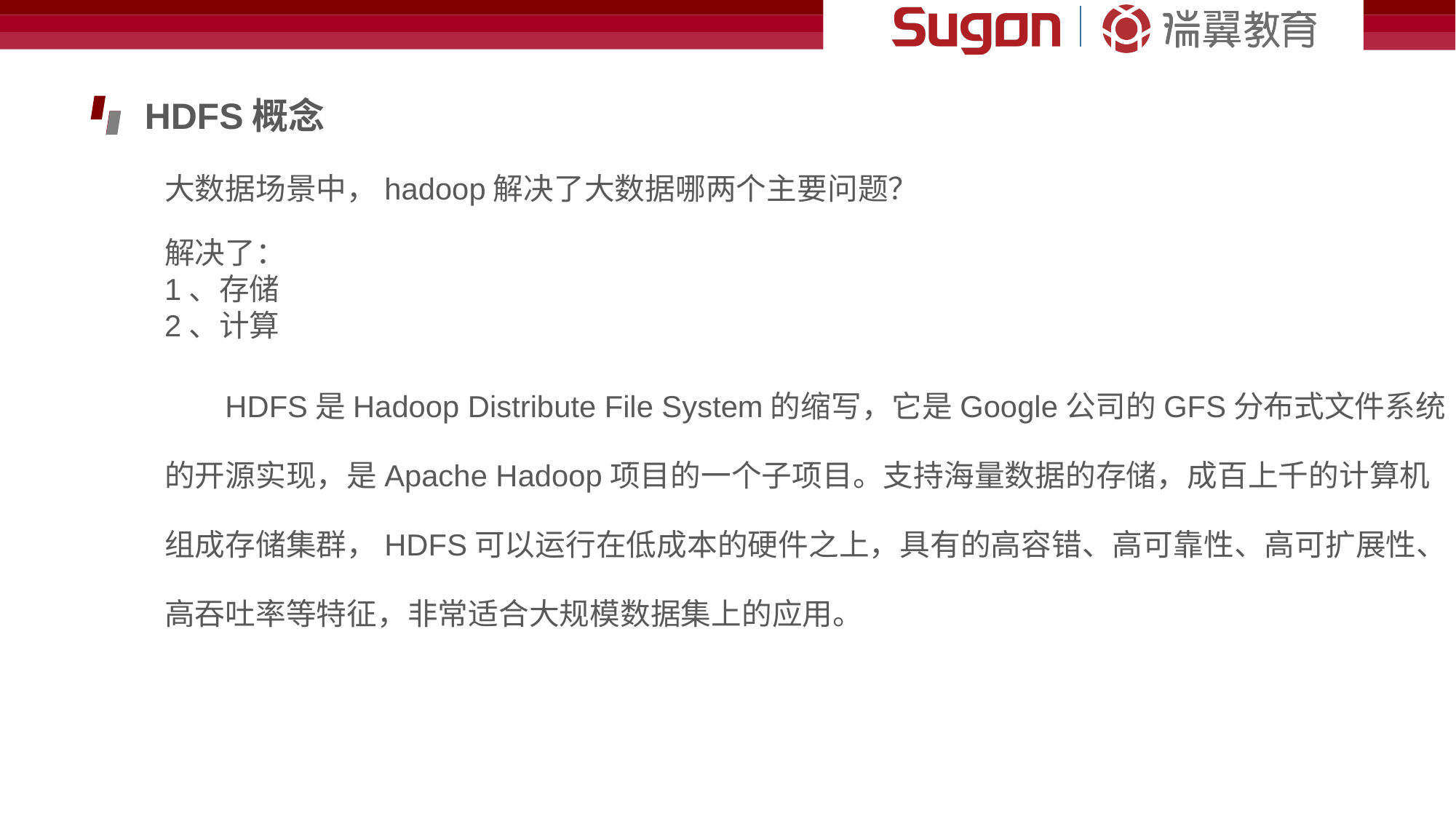

HDFS概念

大数据场景中，hadoop解决了大数据哪两个主要问题？
解决了：
1、存储
2、计算
HDFS是Hadoop Distribute File System的缩写，它是Google公司的GFS分布式文件系统的开源实现，是Apache Hadoop项目的一个子项目。支持海量数据的存储，成百上千的计算机组成存储集群，HDFS可以运行在低成本的硬件之上，具有的高容错、高可靠性、高可扩展性、高吞吐率等特征，非常适合大规模数据集上的应用。